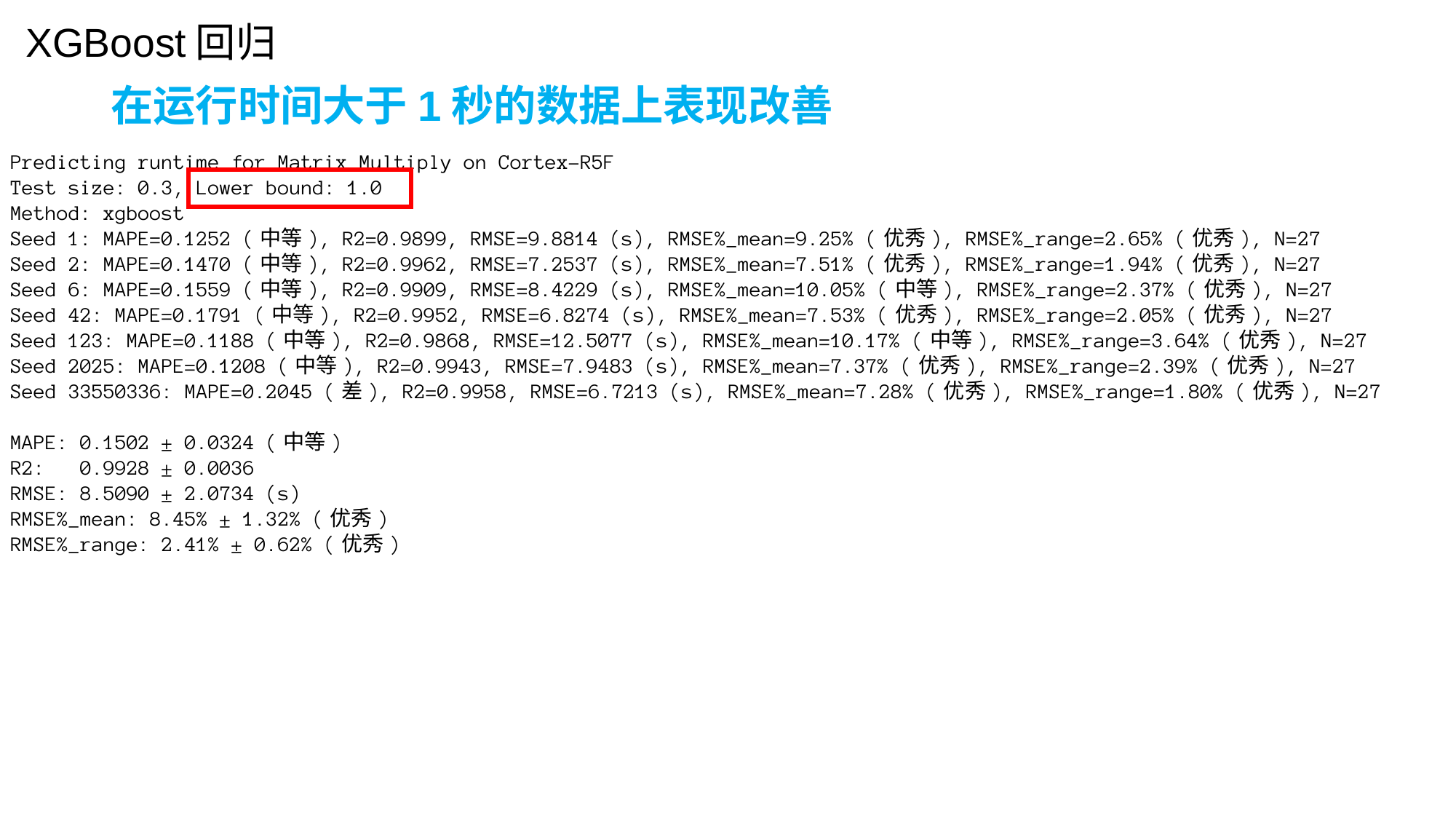

XGBoost回归
# 在运行时间大于1秒的数据上表现改善
Predicting runtime for Matrix_Multiply on Cortex-R5F
Test size: 0.3, Lower bound: 1.0
Method: xgboost
Seed 1: MAPE=0.1252 (中等), R2=0.9899, RMSE=9.8814 (s), RMSE%_mean=9.25% (优秀), RMSE%_range=2.65% (优秀), N=27
Seed 2: MAPE=0.1470 (中等), R2=0.9962, RMSE=7.2537 (s), RMSE%_mean=7.51% (优秀), RMSE%_range=1.94% (优秀), N=27
Seed 6: MAPE=0.1559 (中等), R2=0.9909, RMSE=8.4229 (s), RMSE%_mean=10.05% (中等), RMSE%_range=2.37% (优秀), N=27
Seed 42: MAPE=0.1791 (中等), R2=0.9952, RMSE=6.8274 (s), RMSE%_mean=7.53% (优秀), RMSE%_range=2.05% (优秀), N=27
Seed 123: MAPE=0.1188 (中等), R2=0.9868, RMSE=12.5077 (s), RMSE%_mean=10.17% (中等), RMSE%_range=3.64% (优秀), N=27
Seed 2025: MAPE=0.1208 (中等), R2=0.9943, RMSE=7.9483 (s), RMSE%_mean=7.37% (优秀), RMSE%_range=2.39% (优秀), N=27
Seed 33550336: MAPE=0.2045 (差), R2=0.9958, RMSE=6.7213 (s), RMSE%_mean=7.28% (优秀), RMSE%_range=1.80% (优秀), N=27

MAPE: 0.1502 ± 0.0324 (中等)
R2:   0.9928 ± 0.0036
RMSE: 8.5090 ± 2.0734 (s)
RMSE%_mean: 8.45% ± 1.32% (优秀)
RMSE%_range: 2.41% ± 0.62% (优秀)